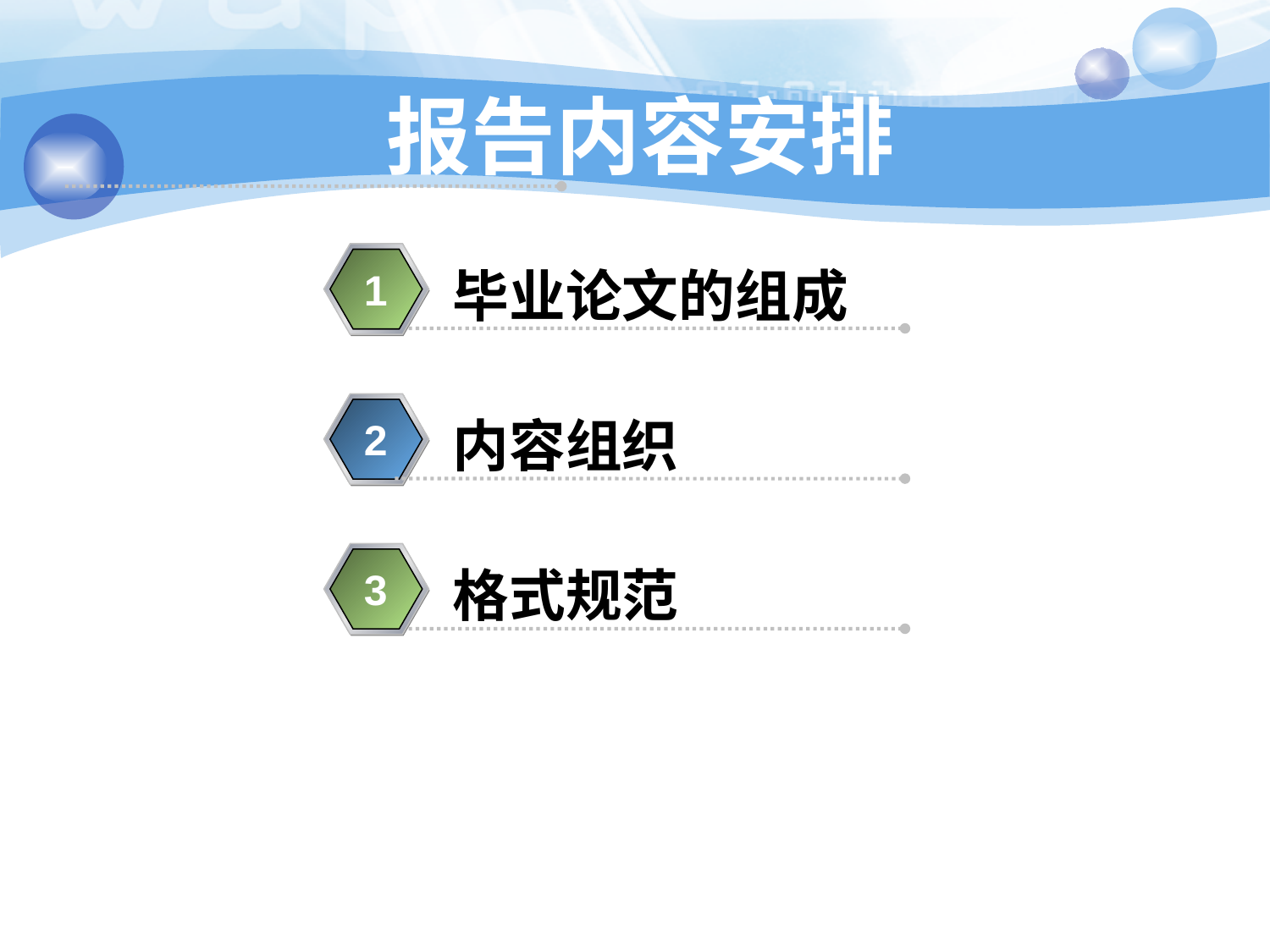

# 报告内容安排

毕业论文的组成
1

内容组织
2

格式规范
3